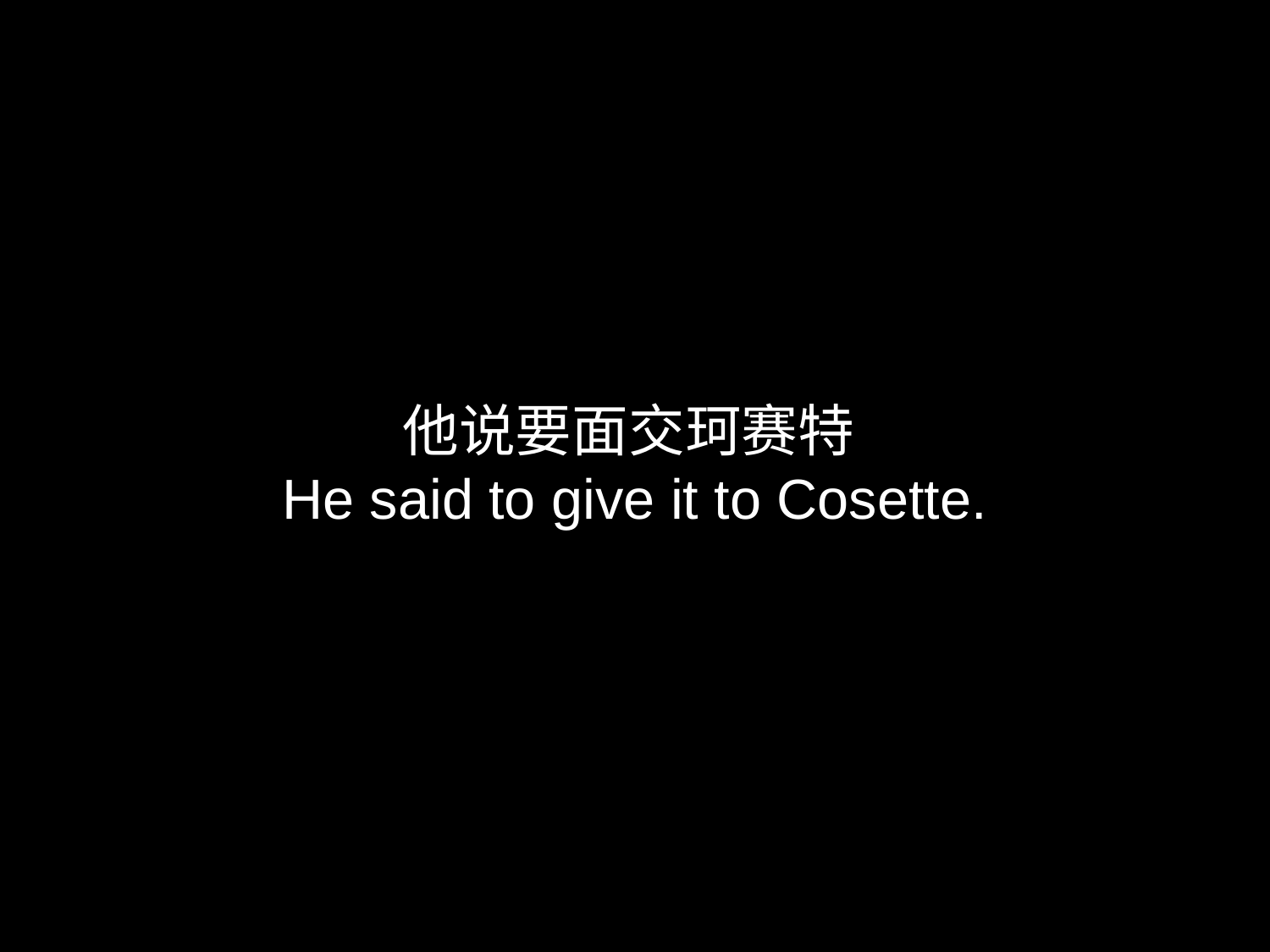

他说要面交珂赛特
He said to give it to Cosette.